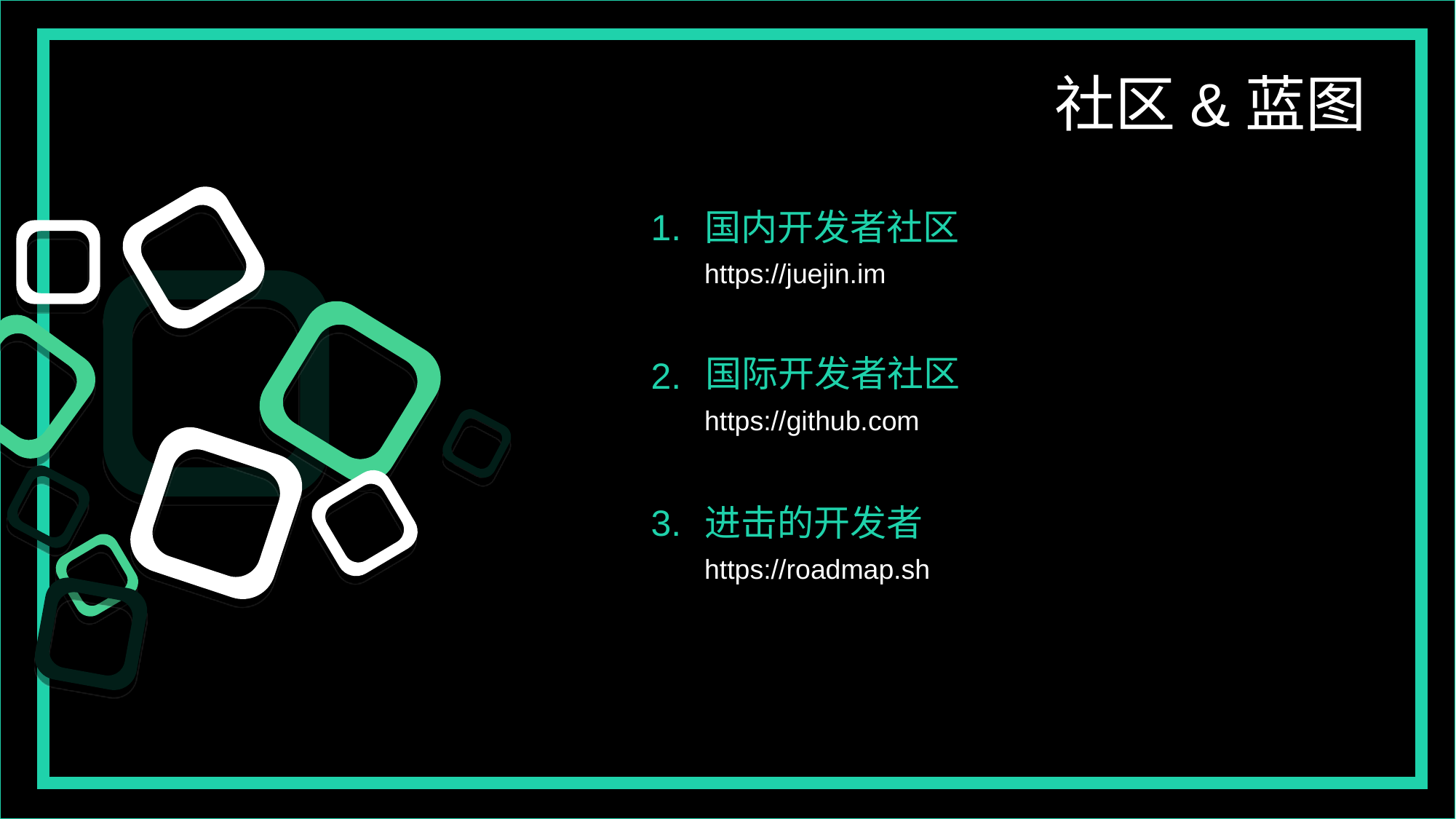

社区&蓝图
1.
国内开发者社区
https://juejin.im
国际开发者社区
2.
https://github.com
3.
进击的开发者
https://roadmap.sh